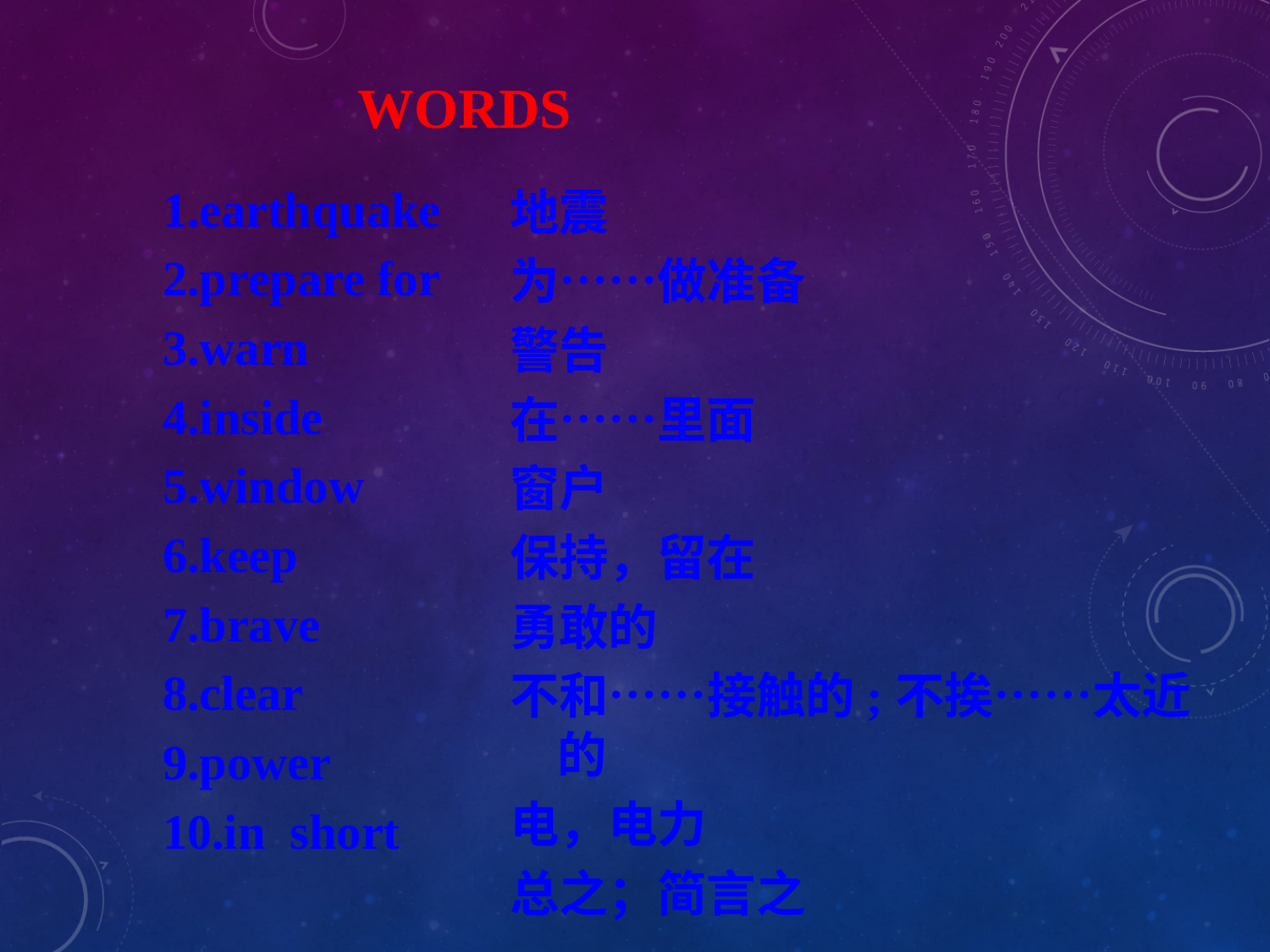

# Words
1.earthquake
2.prepare for
3.warn
4.inside
5.window
6.keep
7.brave
8.clear
9.power
10.in  short
地震
为……做准备
警告
在……里面
窗户
保持，留在
勇敢的
不和……接触的;不挨……太近的
电，电力
总之；简言之